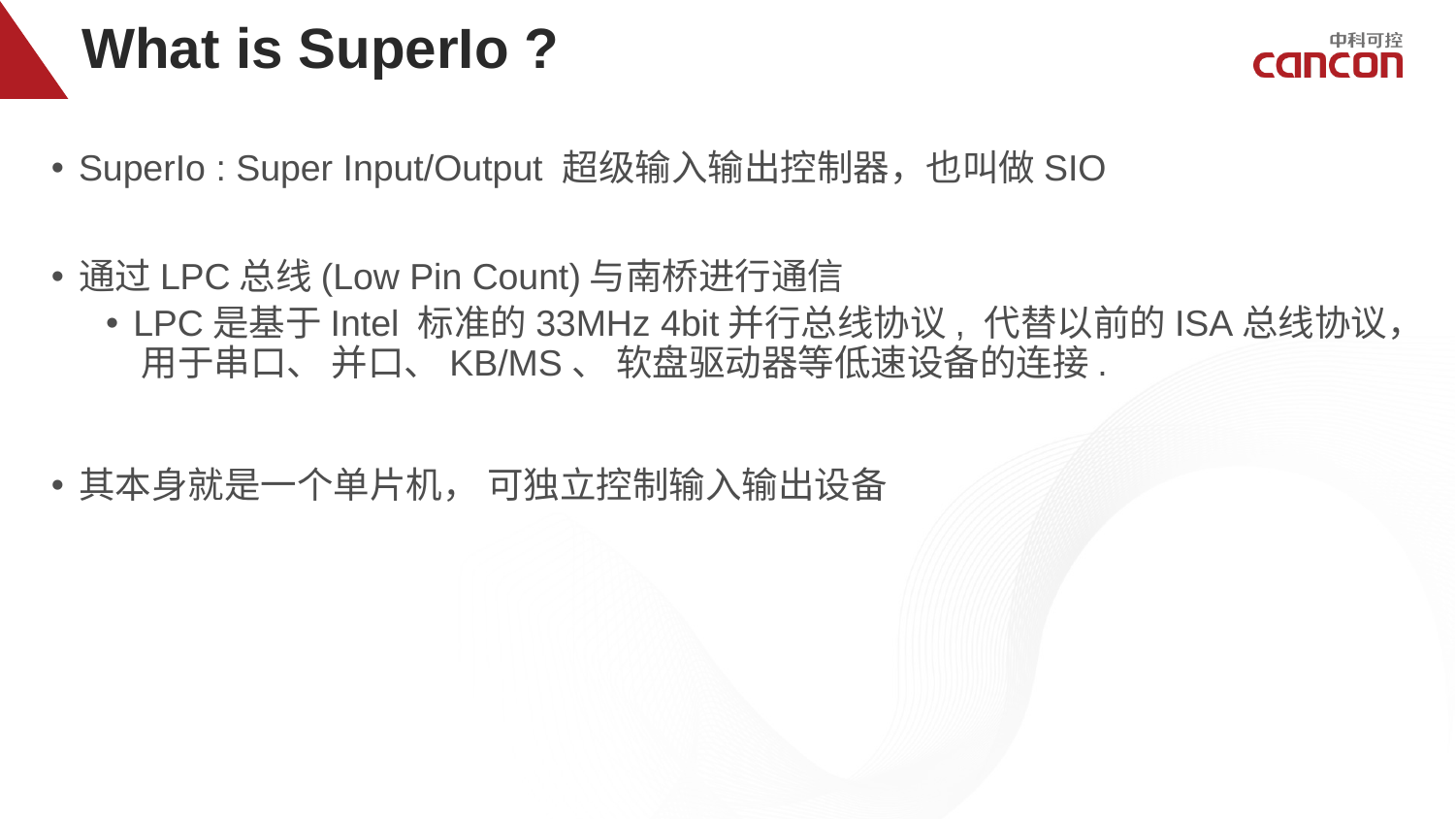

# What is SuperIo ?
SuperIo : Super Input/Output 超级输入输出控制器，也叫做SIO

通过LPC总线(Low Pin Count)与南桥进行通信
LPC是基于Intel 标准的33MHz 4bit并行总线协议, 代替以前的ISA总线协议， 用于串口、 并口、KB/MS、 软盘驱动器等低速设备的连接.

其本身就是一个单片机， 可独立控制输入输出设备